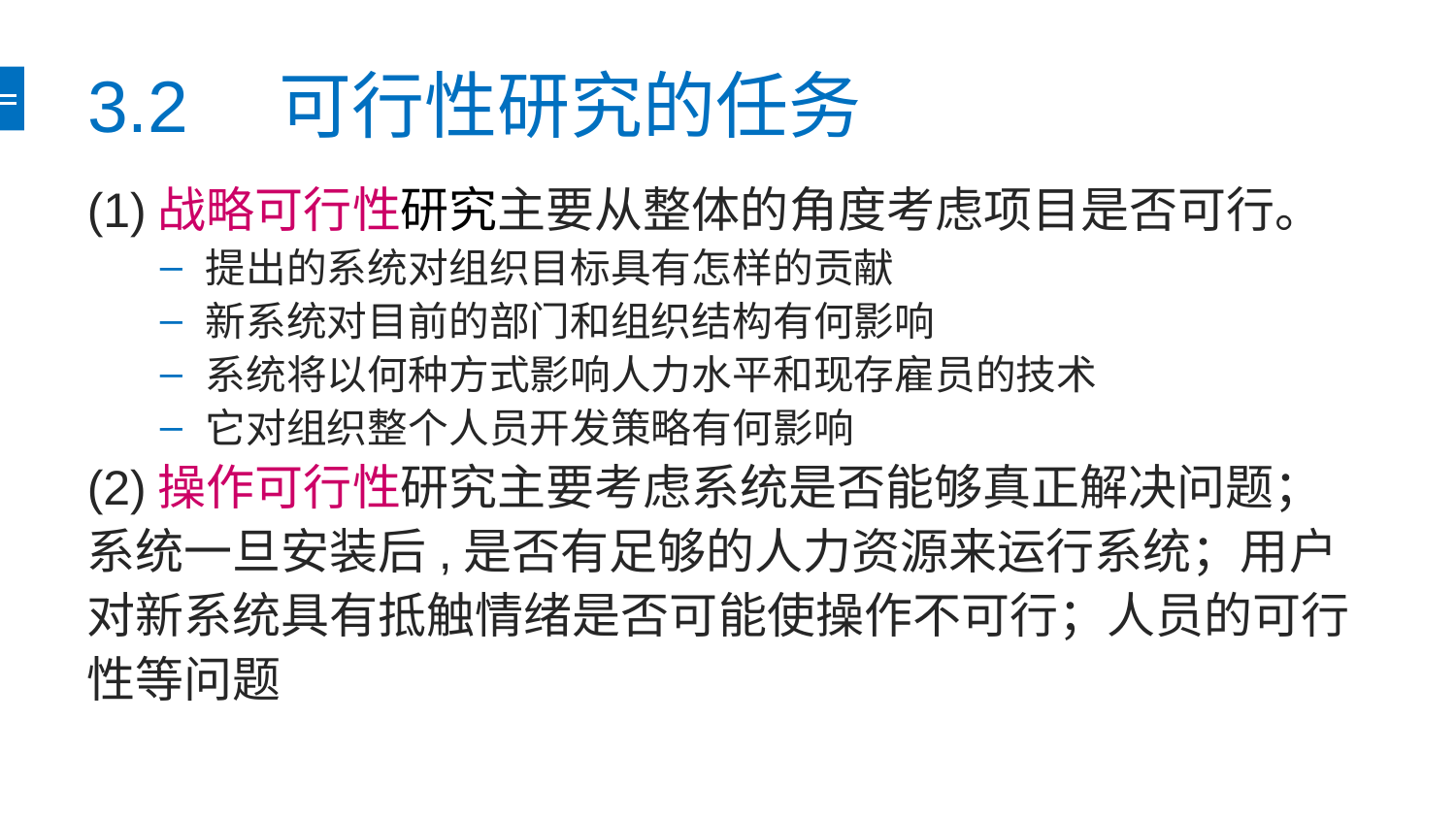

# 3.2　可行性研究的任务
(1)战略可行性研究主要从整体的角度考虑项目是否可行。
提出的系统对组织目标具有怎样的贡献
新系统对目前的部门和组织结构有何影响
系统将以何种方式影响人力水平和现存雇员的技术
它对组织整个人员开发策略有何影响
(2)操作可行性研究主要考虑系统是否能够真正解决问题；系统一旦安装后,是否有足够的人力资源来运行系统；用户对新系统具有抵触情绪是否可能使操作不可行；人员的可行性等问题